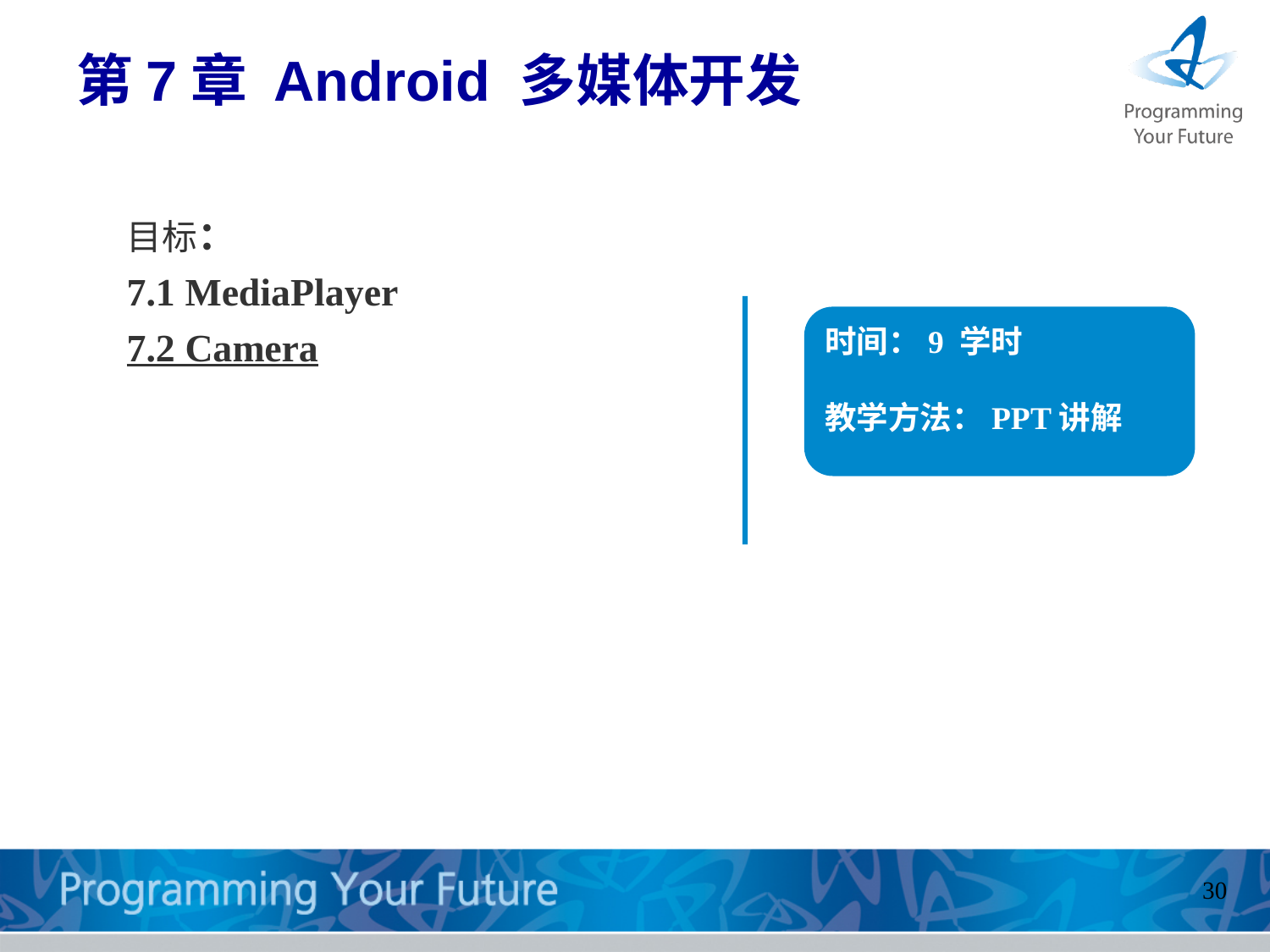

# 第7章 Android 多媒体开发
目标：
7.1 MediaPlayer
7.2 Camera

时间：9 学时

教学方法：PPT讲解